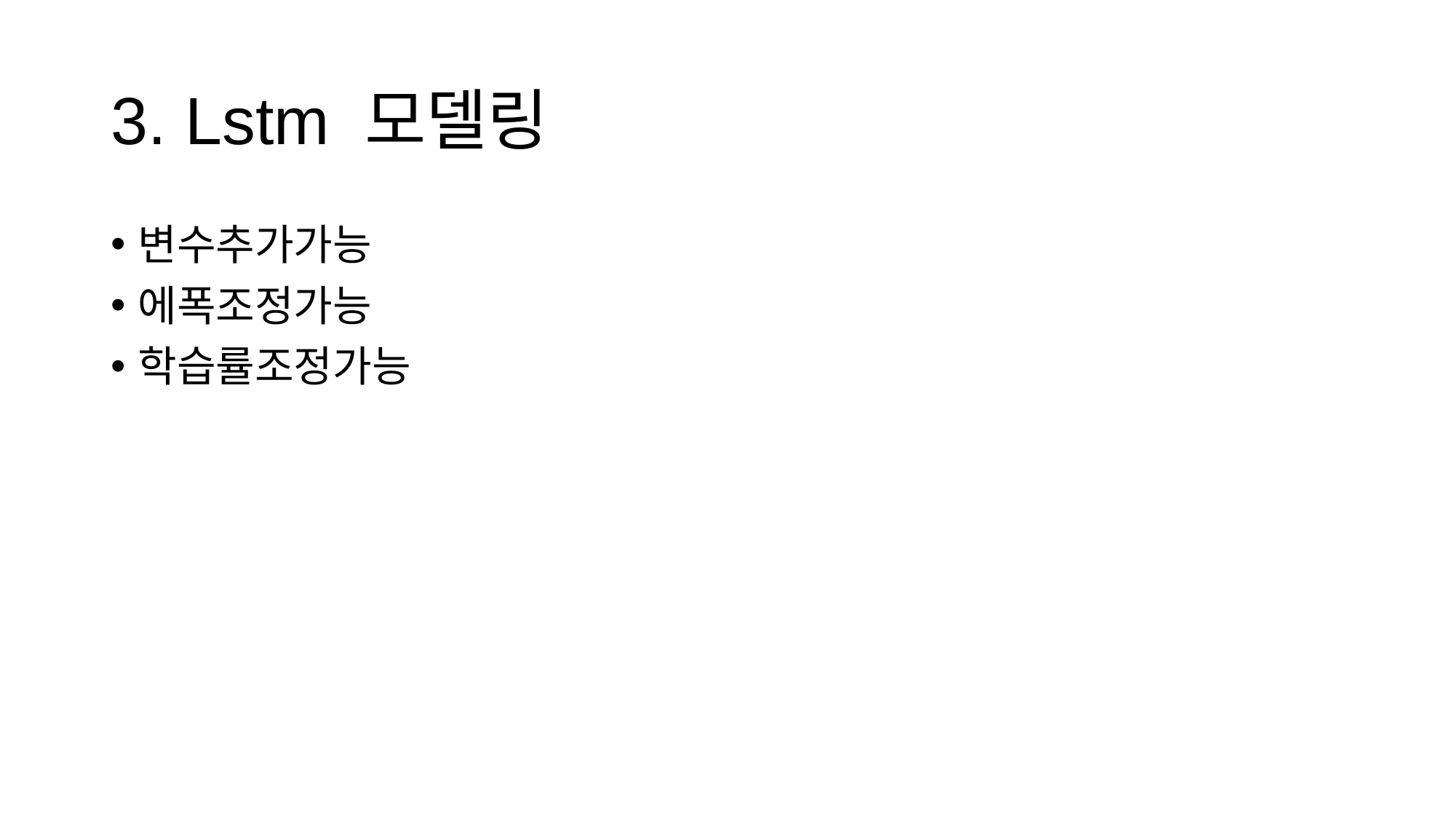

# 3. Lstm 모델링
변수추가가능
에폭조정가능
학습률조정가능